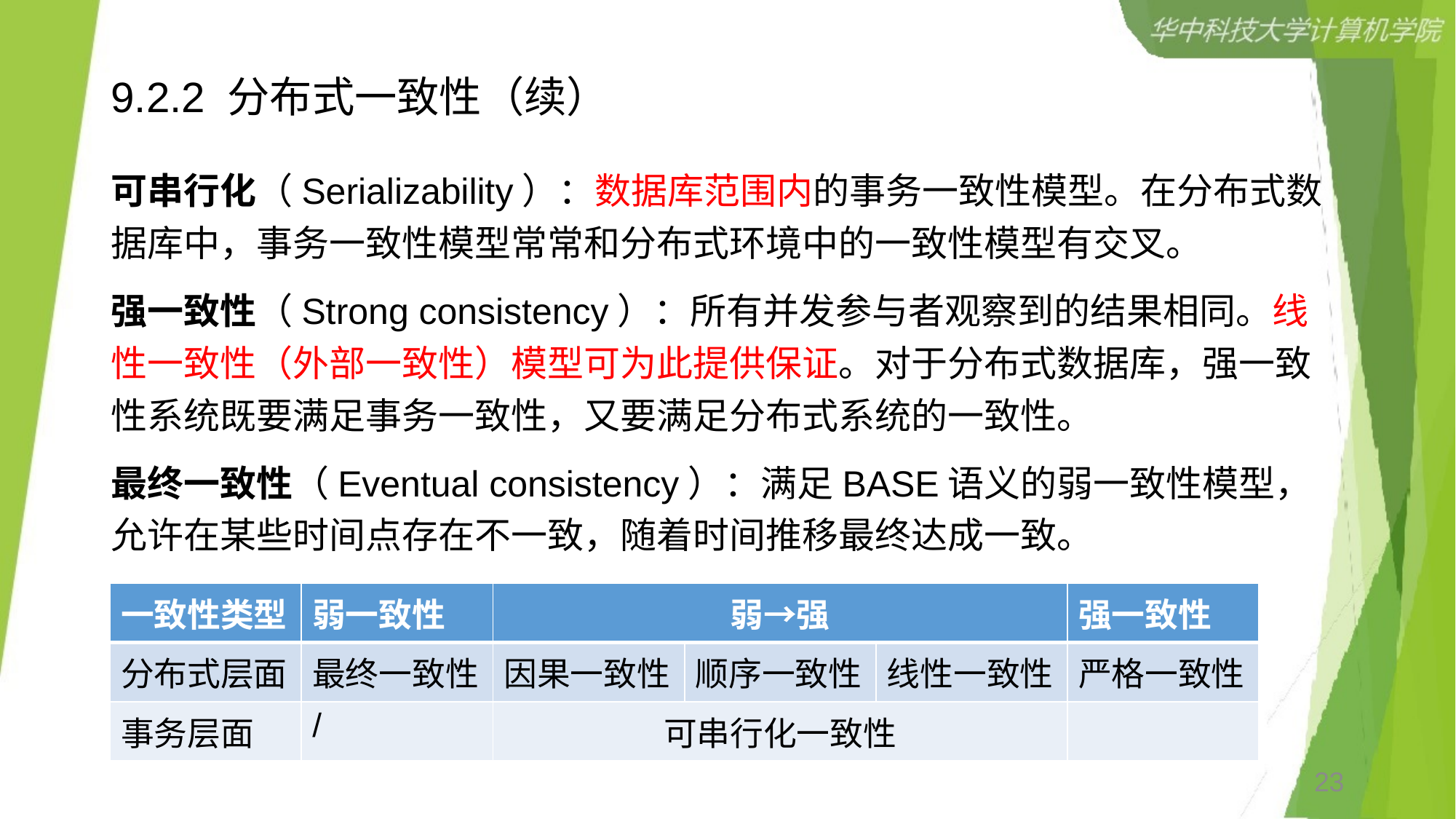

# 9.2.2 分布式一致性（续）
可串行化（Serializability）：数据库范围内的事务一致性模型。在分布式数据库中，事务一致性模型常常和分布式环境中的一致性模型有交叉。
强一致性（Strong consistency）：所有并发参与者观察到的结果相同。线性一致性（外部一致性）模型可为此提供保证。对于分布式数据库，强一致性系统既要满足事务一致性，又要满足分布式系统的一致性。
最终一致性（Eventual consistency）：满足BASE语义的弱一致性模型，允许在某些时间点存在不一致，随着时间推移最终达成一致。
| 一致性类型 | 弱一致性 | 弱→强 |  |  | 强一致性 |
| --- | --- | --- | --- | --- | --- |
| 分布式层面 | 最终一致性 | 因果一致性 | 顺序一致性 | 线性一致性 | 严格一致性 |
| 事务层面 | / | 可串行化一致性 |  |  |  |
23